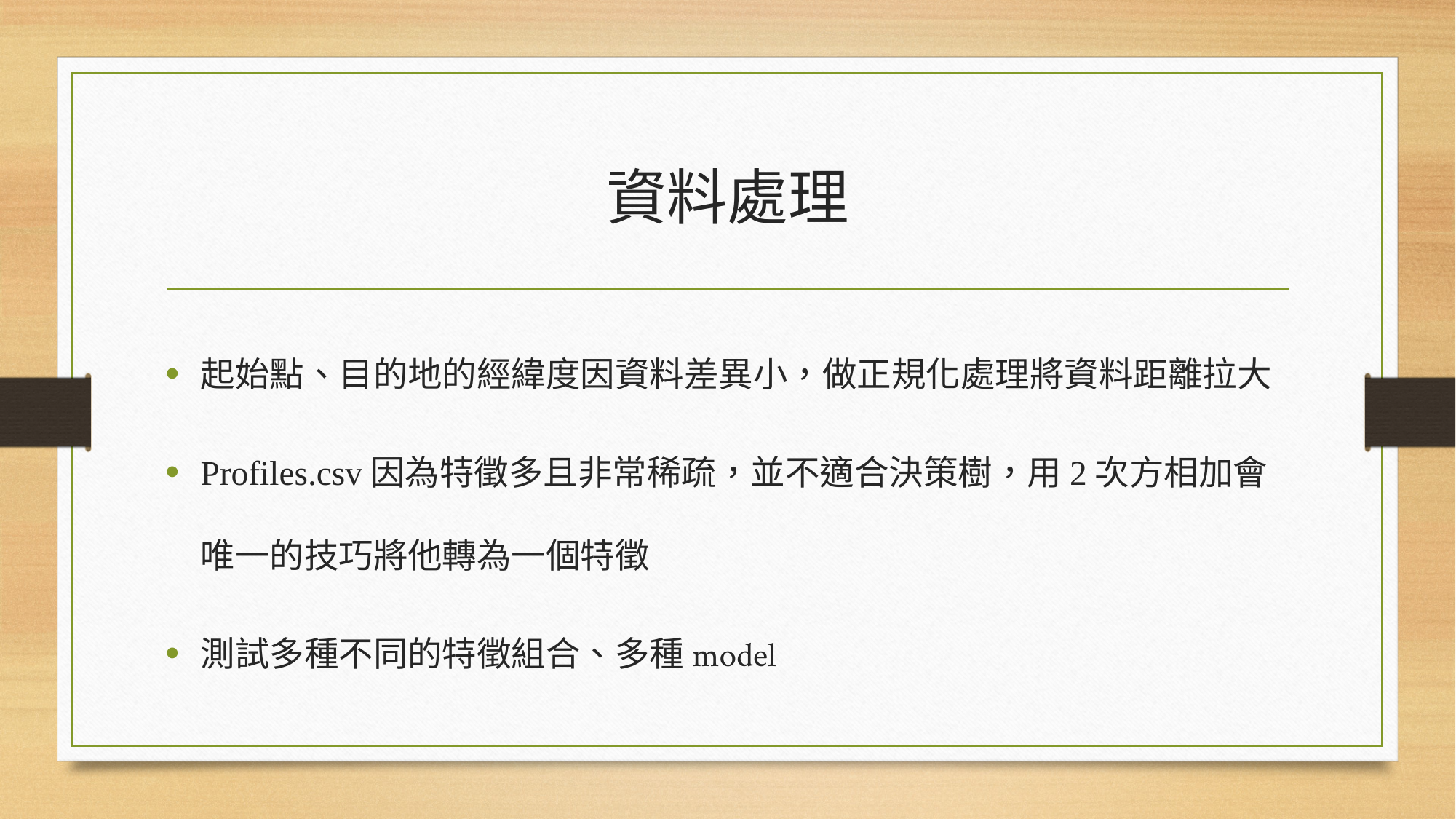

# 資料處理
起始點、目的地的經緯度因資料差異小，做正規化處理將資料距離拉大
Profiles.csv因為特徵多且非常稀疏，並不適合決策樹，用2次方相加會唯一的技巧將他轉為一個特徵
測試多種不同的特徵組合、多種model